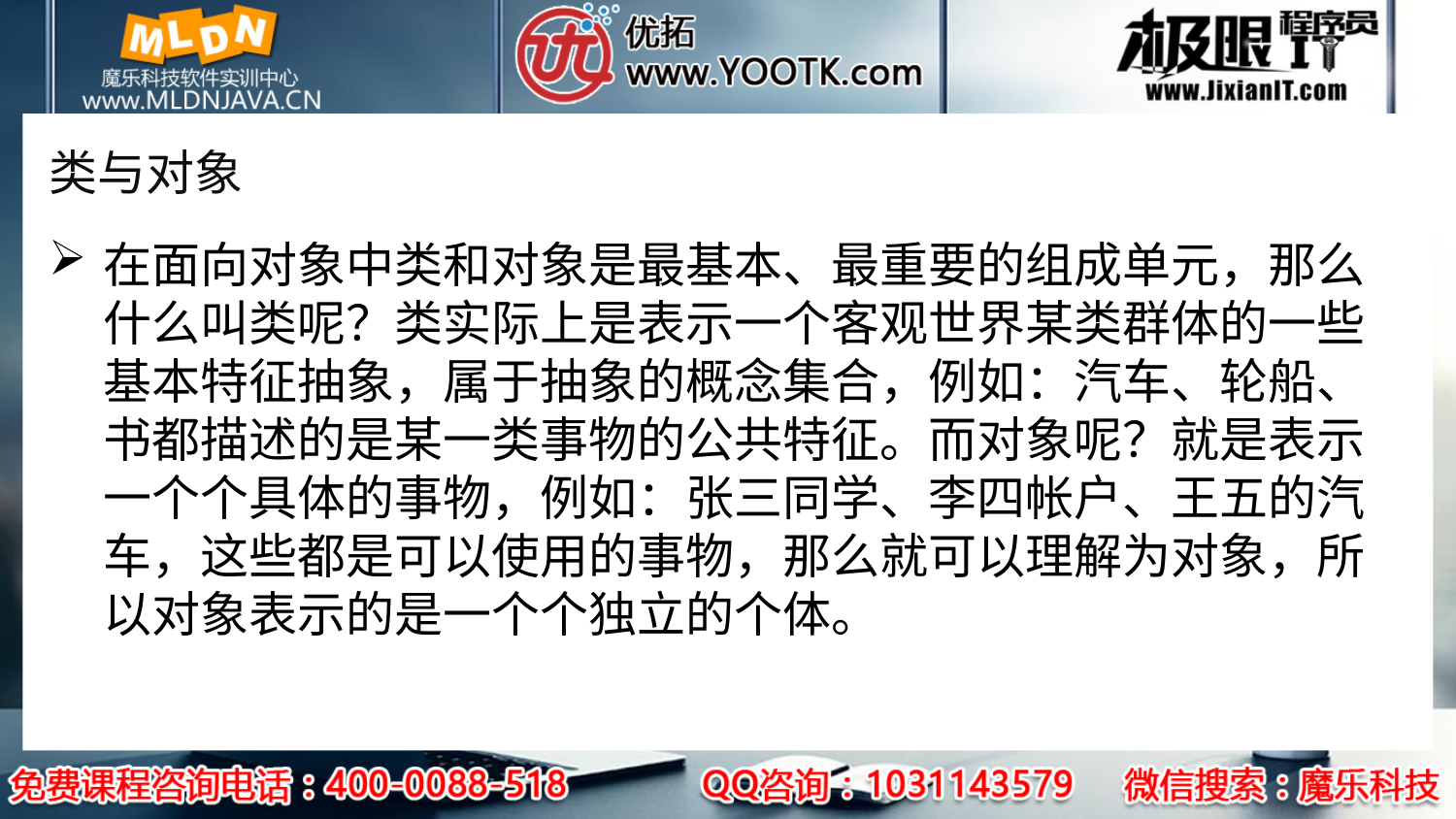

# 类与对象
在面向对象中类和对象是最基本、最重要的组成单元，那么什么叫类呢？类实际上是表示一个客观世界某类群体的一些基本特征抽象，属于抽象的概念集合，例如：汽车、轮船、书都描述的是某一类事物的公共特征。而对象呢？就是表示一个个具体的事物，例如：张三同学、李四帐户、王五的汽车，这些都是可以使用的事物，那么就可以理解为对象，所以对象表示的是一个个独立的个体。